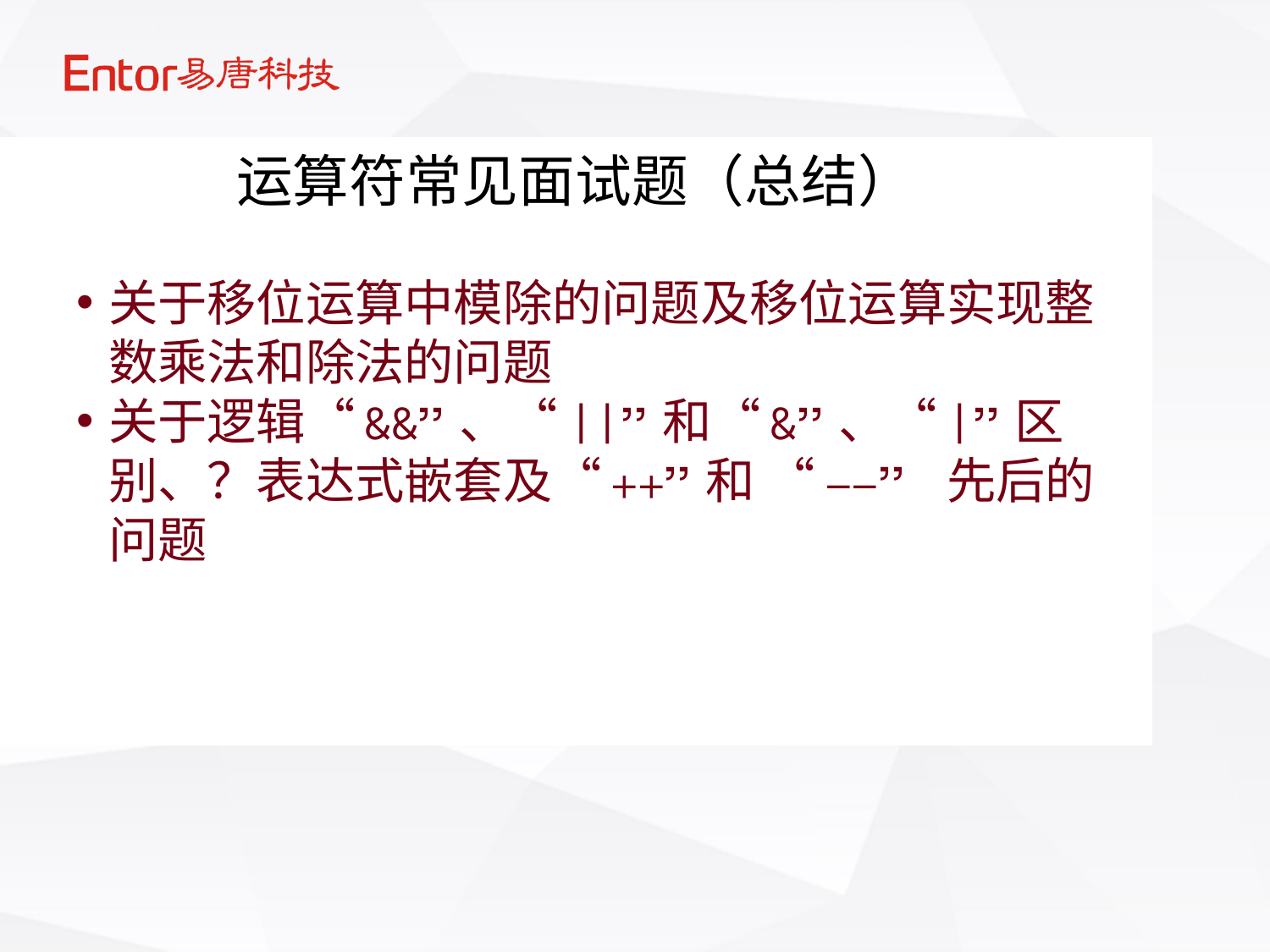

运算符常见面试题（总结）

关于移位运算中模除的问题及移位运算实现整数乘法和除法的问题
关于逻辑“&&”、“||”和“&”、“|”区别、？表达式嵌套及“++”和 “--” 先后的问题